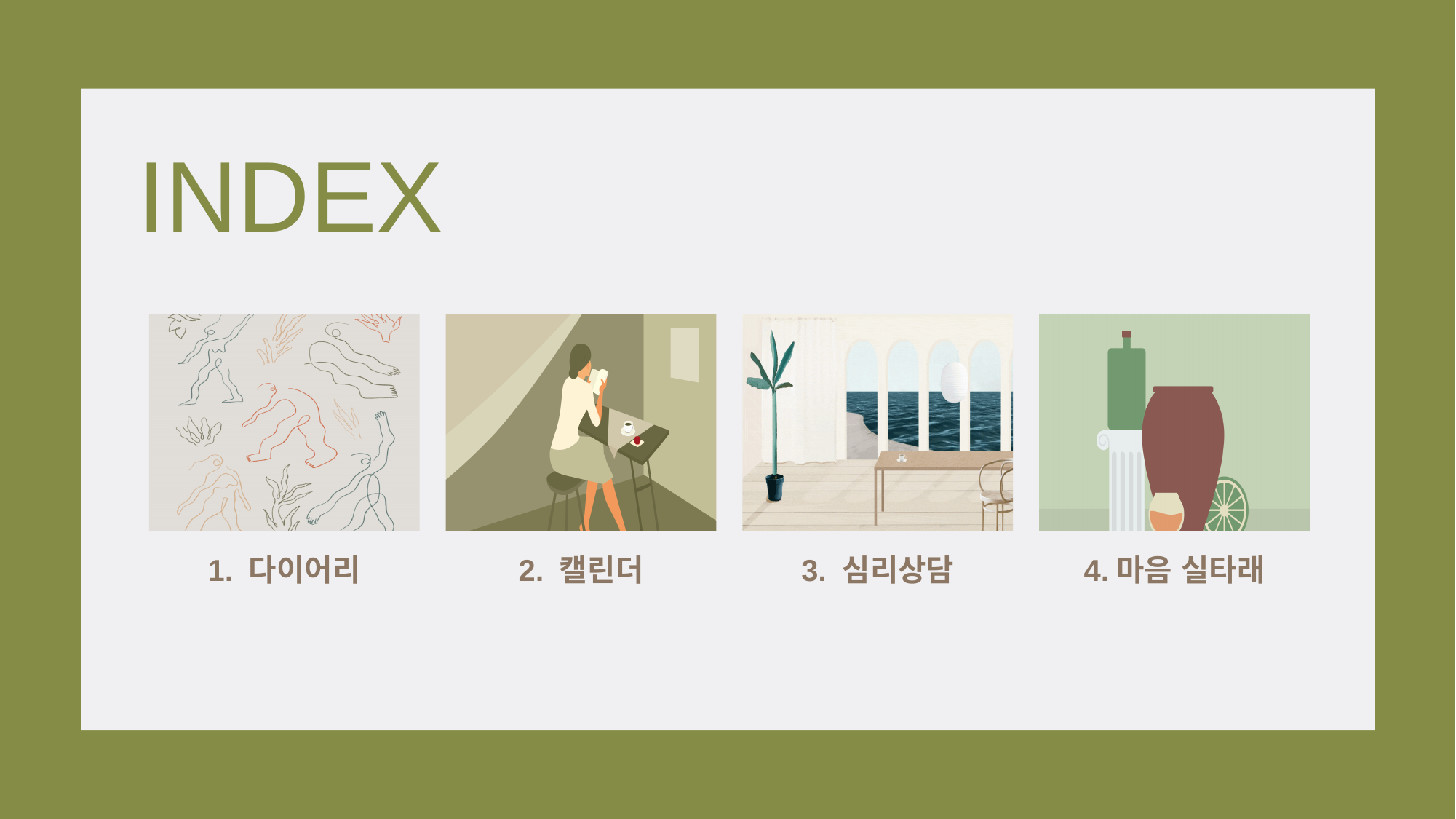

INDEX

1. 다이어리
2. 캘린더
3. 심리상담
4.마음 실타래